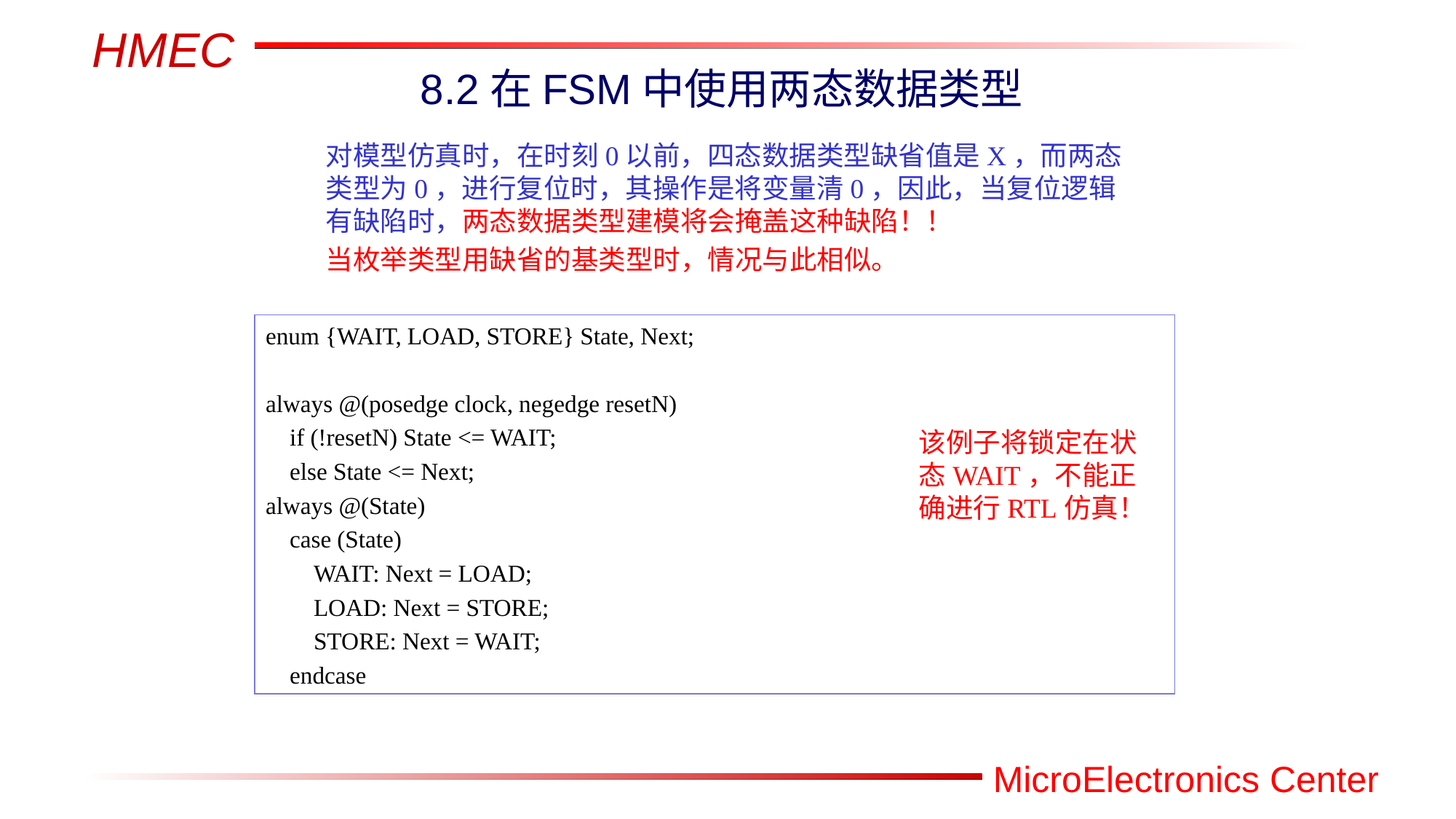

8.2在FSM中使用两态数据类型
对模型仿真时，在时刻0以前，四态数据类型缺省值是X，而两态类型为0，进行复位时，其操作是将变量清0，因此，当复位逻辑有缺陷时，两态数据类型建模将会掩盖这种缺陷！！
当枚举类型用缺省的基类型时，情况与此相似。
enum {WAIT, LOAD, STORE} State, Next;

always @(posedge clock, negedge resetN)
    if (!resetN) State <= WAIT;
    else State <= Next;
always @(State)
    case (State)
        WAIT: Next = LOAD;
        LOAD: Next = STORE;
        STORE: Next = WAIT;
    endcase
该例子将锁定在状态WAIT，不能正确进行RTL仿真！